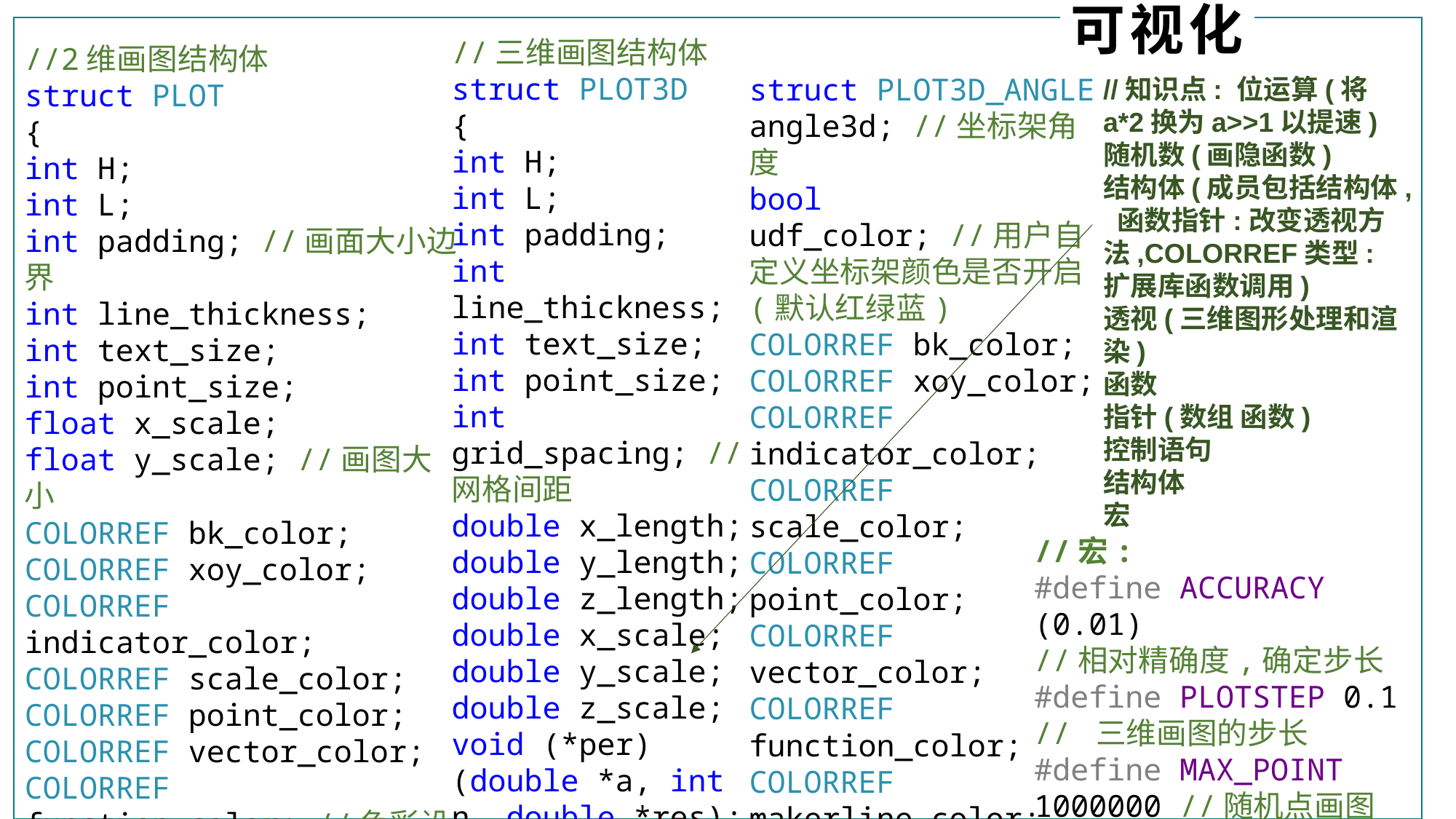

可视化

//三维画图结构体
struct PLOT3D
{
int H;
int L;
int padding;
int line_thickness;
int text_size;
int point_size;
int grid_spacing; //网格间距
double x_length;
double y_length;
double z_length;
double x_scale;
double y_scale;
double z_scale;
void (*per)(double *a, int n, double *res); //透视方法
//2维画图结构体
struct PLOT
{
int H;
int L;
int padding; //画面大小边界
int line_thickness;
int text_size;
int point_size;
float x_scale;
float y_scale; //画图大小
COLORREF bk_color;
COLORREF xoy_color;
COLORREF indicator_color;
COLORREF scale_color;
COLORREF point_color;
COLORREF vector_color;
COLORREF function_color; //色彩设置
bool coordinate; //初始化判定
};
struct PLOT3D_ANGLE angle3d; //坐标架角度
bool udf_color; //用户自定义坐标架颜色是否开启(默认红绿蓝)
COLORREF bk_color;
COLORREF xoy_color;
COLORREF indicator_color;
COLORREF scale_color;
COLORREF point_color;
COLORREF vector_color;
COLORREF function_color;
COLORREF makerline_color;
bool initplot3d;
};

//知识点: 位运算(将a*2换为a>>1以提速)
随机数(画隐函数)
结构体(成员包括结构体, 函数指针:改变透视方法,COLORREF类型:扩展库函数调用)
透视(三维图形处理和渲染)
函数
指针(数组 函数)
控制语句
结构体
宏
01
//宏:
#define ACCURACY (0.01)
//相对精确度,确定步长
#define PLOTSTEP 0.1
// 三维画图的步长
#define MAX_POINT 1000000 //随机点画图